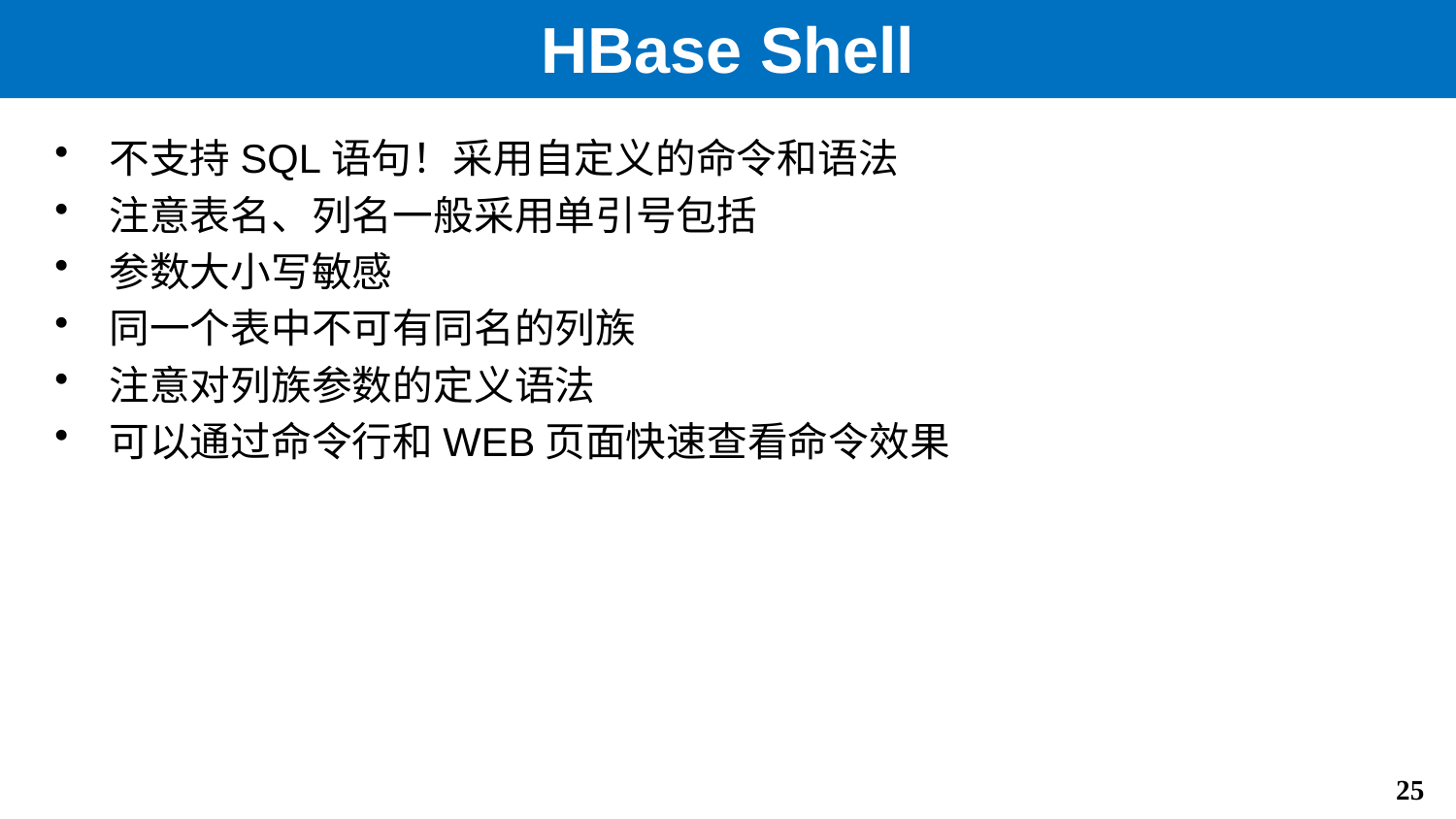

# HBase Shell
不支持SQL语句！采用自定义的命令和语法
注意表名、列名一般采用单引号包括
参数大小写敏感
同一个表中不可有同名的列族
注意对列族参数的定义语法
可以通过命令行和WEB页面快速查看命令效果